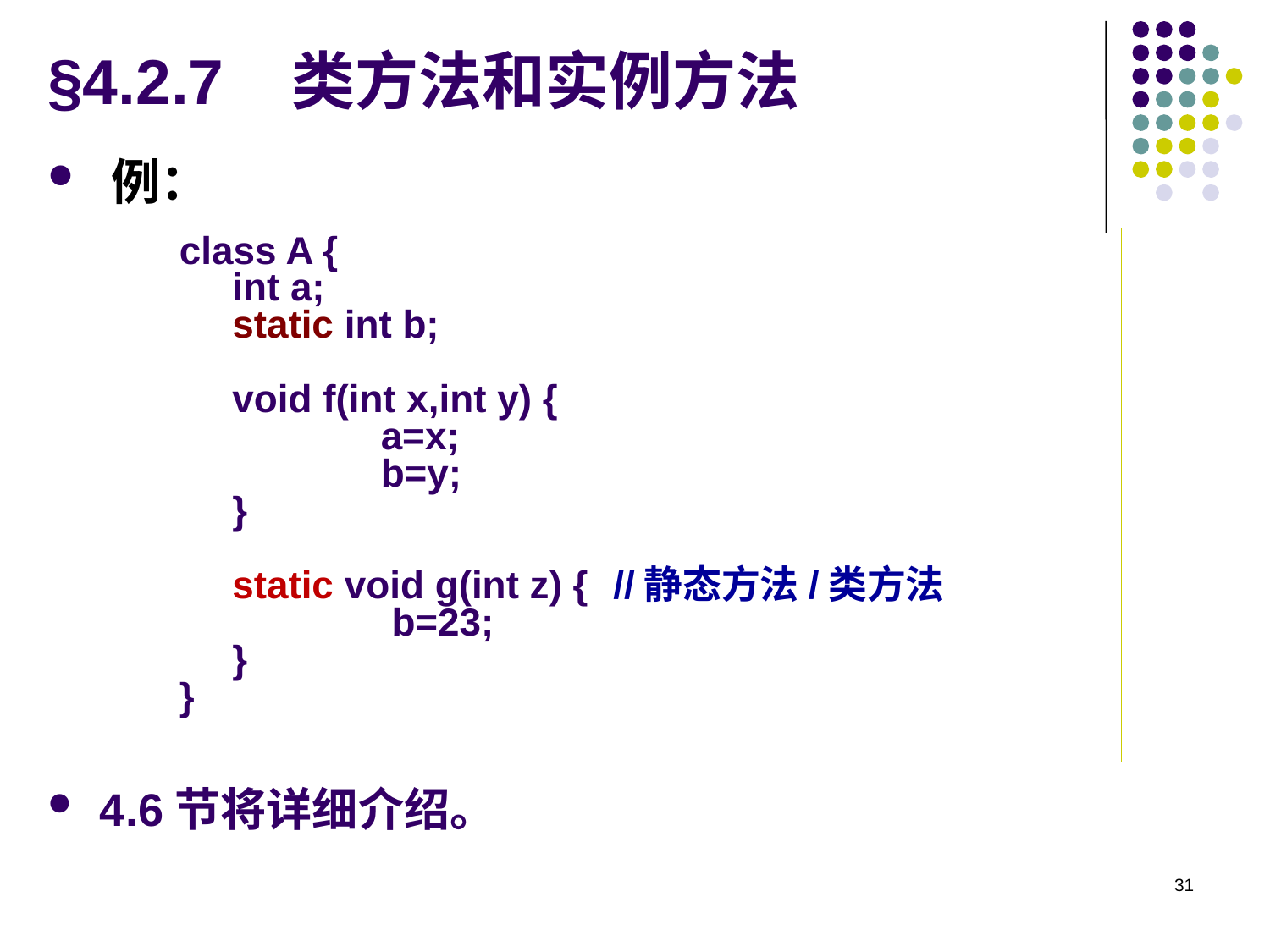

# §4.2.7   类方法和实例方法
例：

4.6节将详细介绍。
class A {
	int a;
	static int b;

	void f(int x,int y) {
		  a=x;
		  b=y;
	}

	static void g(int z) {	//静态方法/类方法
		   b=23;
	}
}

31